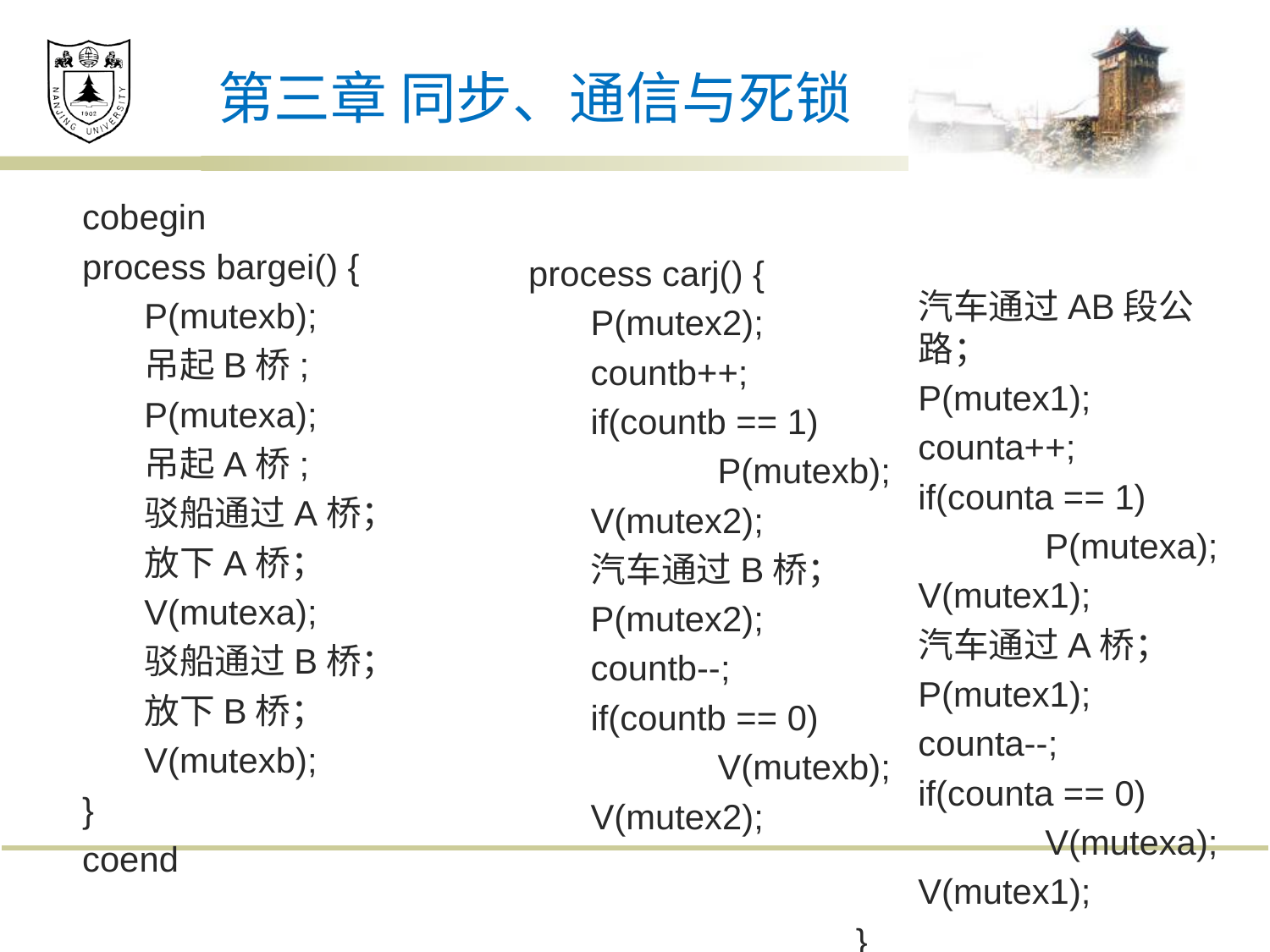

# 第三章 同步、通信与死锁

process carj() {
	P(mutex2);
	countb++;
	if(countb == 1)
		P(mutexb);
	V(mutex2);
	汽车通过B桥；
	P(mutex2);
	countb--;
	if(countb == 0)
		V(mutexb);
	V(mutex2);

cobegin
process bargei() {
	P(mutexb);
	吊起B桥;
	P(mutexa);
	吊起A桥;
	驳船通过A桥；
	放下A桥；
	V(mutexa);
	驳船通过B桥；
	放下B桥；
	V(mutexb);
}
coend
	汽车通过AB段公路；
	P(mutex1);
	counta++;
	if(counta == 1)
		P(mutexa);
	V(mutex1);
	汽车通过A桥；
	P(mutex1);
	counta--;
	if(counta == 0)
		V(mutexa);
	V(mutex1);
}